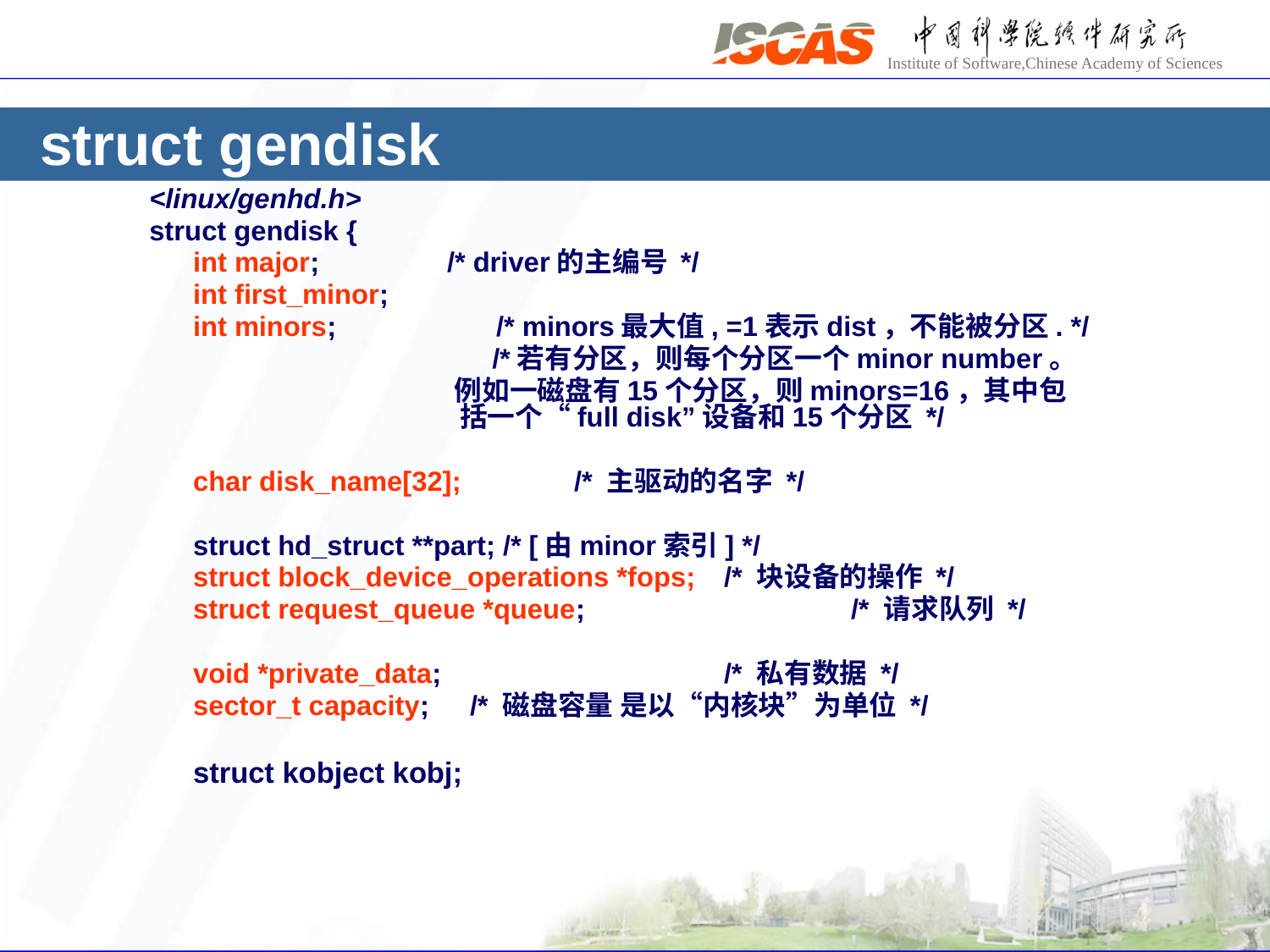

# struct gendisk
<linux/genhd.h>
struct gendisk {
	int major;		/* driver的主编号 */
	int first_minor;
	int minors;                     /* minors最大值, =1表示dist，不能被分区. */
                                             /*若有分区，则每个分区一个minor number。
                                               例如一磁盘有15个分区，则minors=16，其中包			  括一个“full disk”设备和15个分区 */

	char disk_name[32];	/* 主驱动的名字 */

	struct hd_struct **part; /* [由minor索引] */
	struct block_device_operations *fops;	   /* 块设备的操作 */
	struct request_queue *queue;		   /* 请求队列 */

	void *private_data;			   /* 私有数据 */
	sector_t capacity;	   /* 磁盘容量 是以“内核块”为单位 */

	struct kobject kobj;